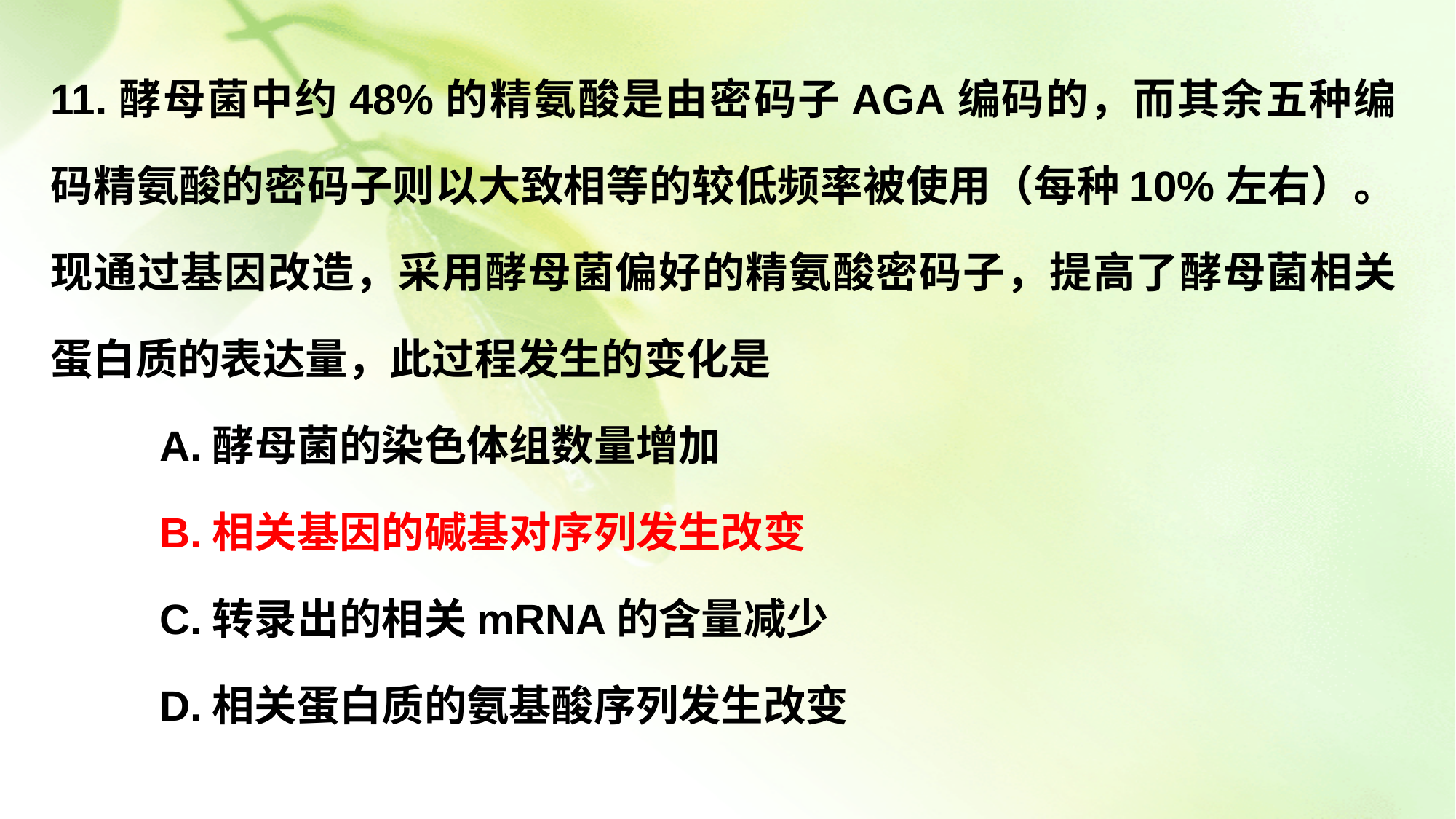

11.酵母菌中约48%的精氨酸是由密码子AGA编码的，而其余五种编码精氨酸的密码子则以大致相等的较低频率被使用（每种10%左右）。现通过基因改造，采用酵母菌偏好的精氨酸密码子，提高了酵母菌相关蛋白质的表达量，此过程发生的变化是
	A.酵母菌的染色体组数量增加
	B.相关基因的碱基对序列发生改变
	C.转录出的相关mRNA的含量减少
	D.相关蛋白质的氨基酸序列发生改变